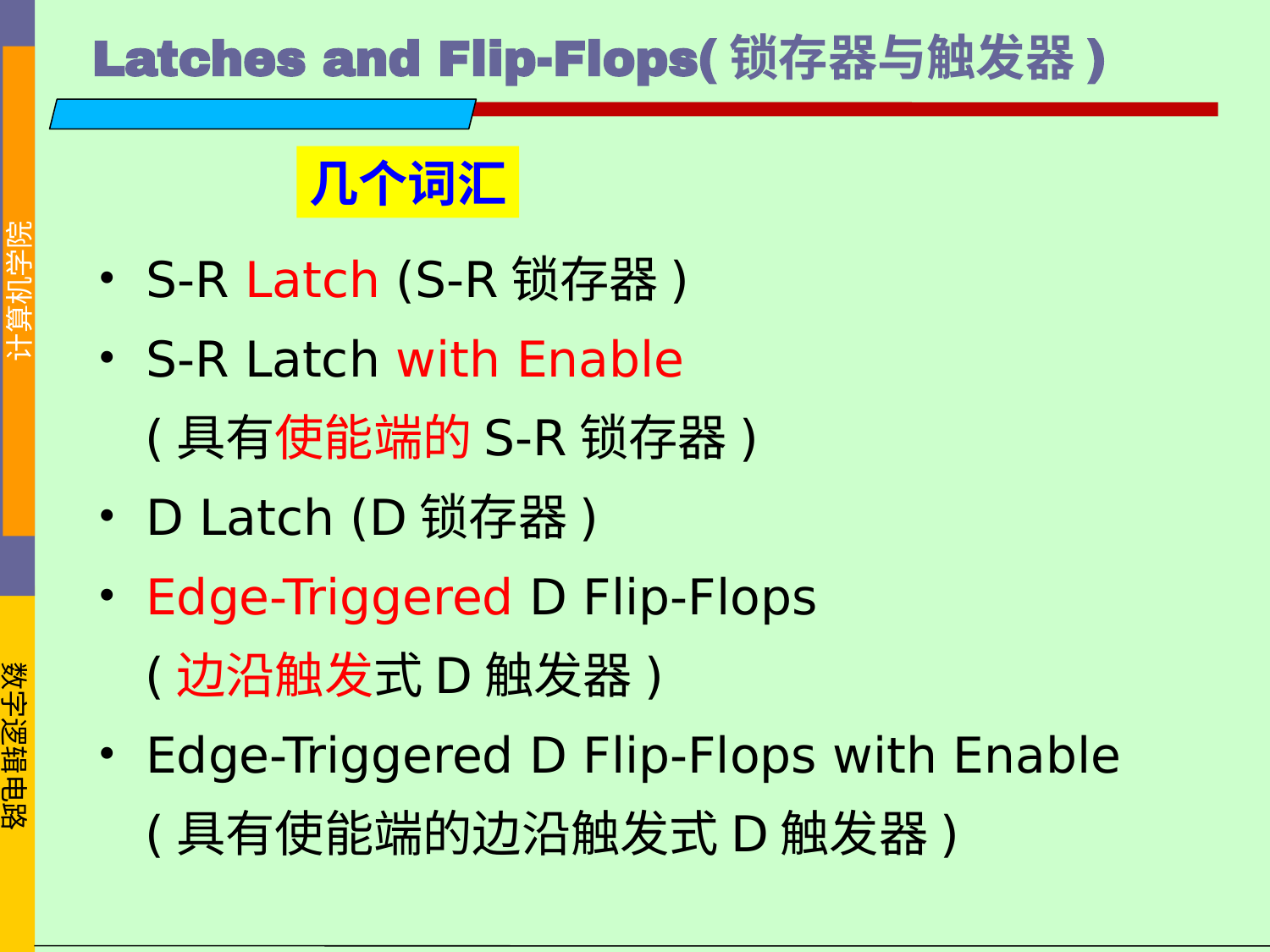

# Latches and Flip-Flops(锁存器与触发器)
几个词汇
S-R Latch (S-R锁存器)
S-R Latch with Enable
   (具有使能端的S-R锁存器)
D Latch (D锁存器)
Edge-Triggered D Flip-Flops
   (边沿触发式D触发器)
Edge-Triggered D Flip-Flops with Enable
   (具有使能端的边沿触发式D触发器)